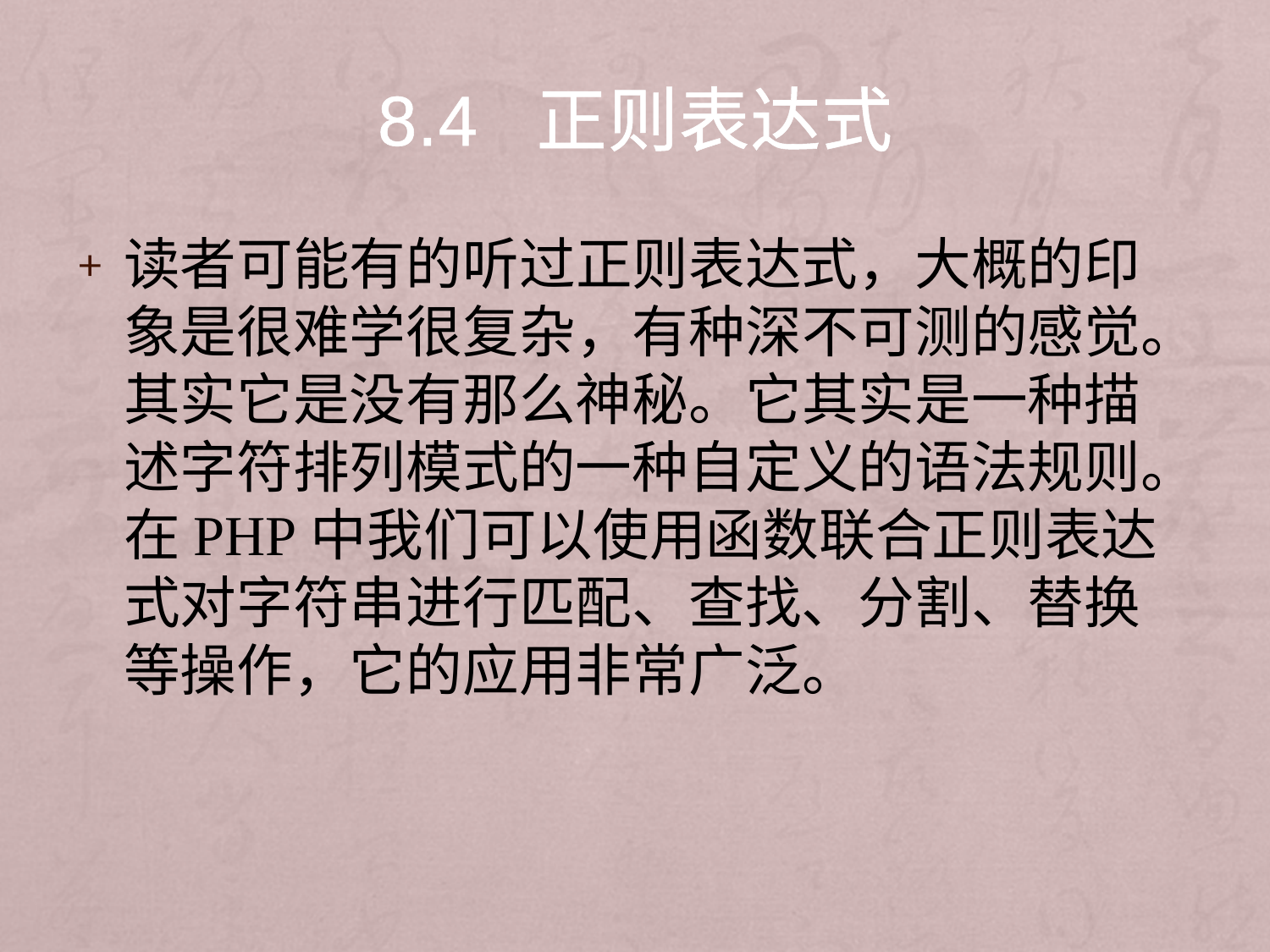

# 8.4  正则表达式
读者可能有的听过正则表达式，大概的印象是很难学很复杂，有种深不可测的感觉。其实它是没有那么神秘。它其实是一种描述字符排列模式的一种自定义的语法规则。在PHP中我们可以使用函数联合正则表达式对字符串进行匹配、查找、分割、替换等操作，它的应用非常广泛。